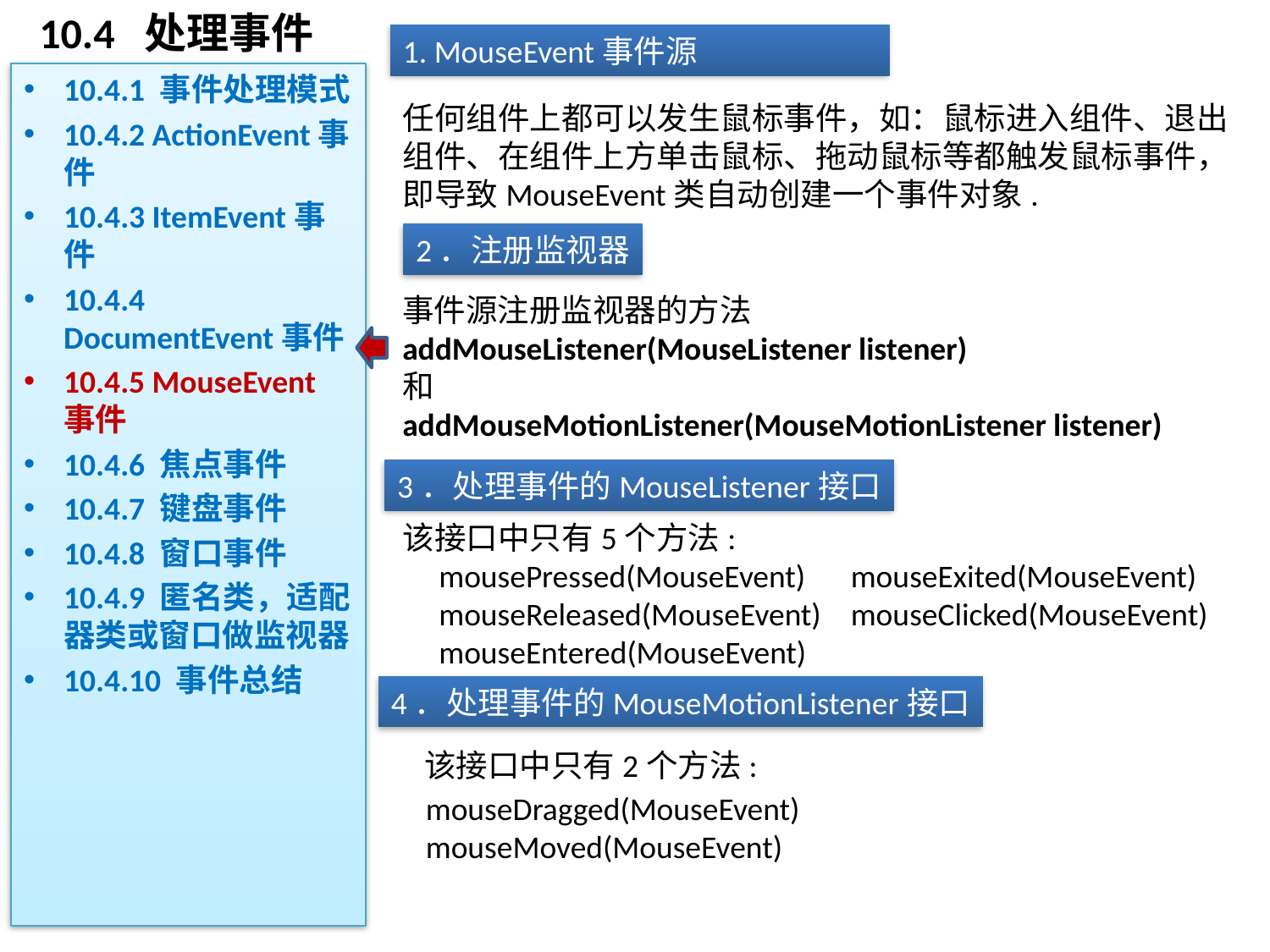

# 10.4  处理事件
1. MouseEvent事件源
10.4.1 事件处理模式
10.4.2 ActionEvent事件
10.4.3 ItemEvent事件
10.4.4 DocumentEvent事件
10.4.5 MouseEvent事件
10.4.6 焦点事件
10.4.7 键盘事件
10.4.8 窗口事件
10.4.9 匿名类，适配器类或窗口做监视器
10.4.10 事件总结
任何组件上都可以发生鼠标事件，如：鼠标进入组件、退出组件、在组件上方单击鼠标、拖动鼠标等都触发鼠标事件，即导致MouseEvent类自动创建一个事件对象.
2．注册监视器
事件源注册监视器的方法
addMouseListener(MouseListener listener)
和
addMouseMotionListener(MouseMotionListener listener)

3．处理事件的MouseListener接口
该接口中只有5个方法:
     mousePressed(MouseEvent)
     mouseReleased(MouseEvent)
     mouseEntered(MouseEvent)
 mouseExited(MouseEvent)
 mouseClicked(MouseEvent)
4．处理事件的MouseMotionListener接口
该接口中只有2个方法:
mouseDragged(MouseEvent)
mouseMoved(MouseEvent)